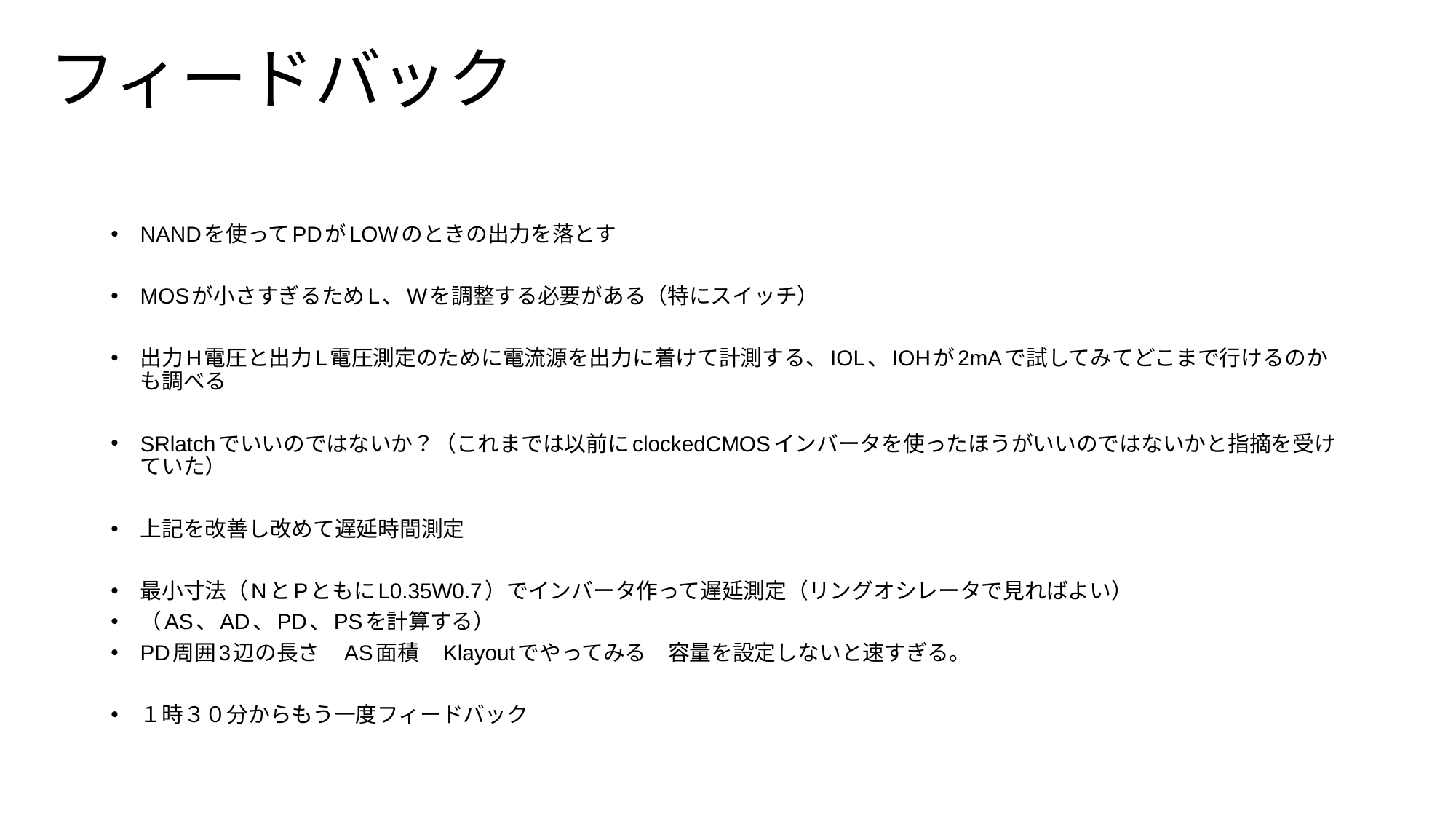

# フィードバック
NANDを使ってPDがLOWのときの出力を落とす

MOSが小さすぎるためL、Wを調整する必要がある（特にスイッチ）

出力H電圧と出力L電圧測定のために電流源を出力に着けて計測する、IOL、IOHが2mAで試してみてどこまで行けるのかも調べる

SRlatchでいいのではないか？（これまでは以前にclockedCMOSインバータを使ったほうがいいのではないかと指摘を受けていた）

上記を改善し改めて遅延時間測定

最小寸法（NとPともにL0.35W0.7）でインバータ作って遅延測定（リングオシレータで見ればよい）
（AS、AD、PD、PSを計算する）
PD周囲3辺の長さ　AS面積　Klayoutでやってみる　容量を設定しないと速すぎる。

１時３０分からもう一度フィードバック